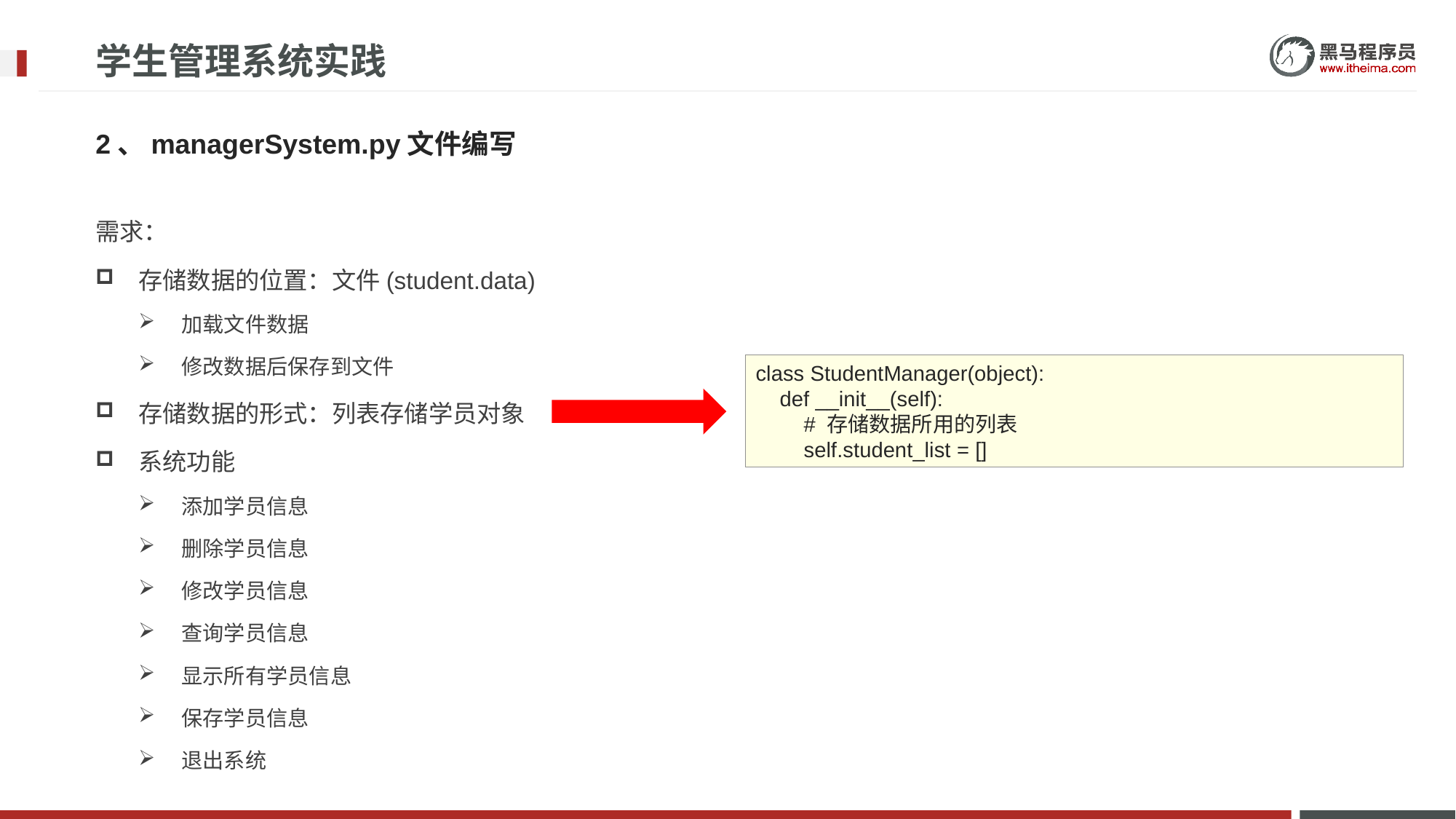

# 学生管理系统实践
2、managerSystem.py文件编写
需求：
存储数据的位置：文件(student.data)
加载文件数据
修改数据后保存到文件
存储数据的形式：列表存储学员对象
系统功能
添加学员信息
删除学员信息
修改学员信息
查询学员信息
显示所有学员信息
保存学员信息
退出系统
class StudentManager(object):
    def __init__(self):
        # 存储数据所用的列表
        self.student_list = []